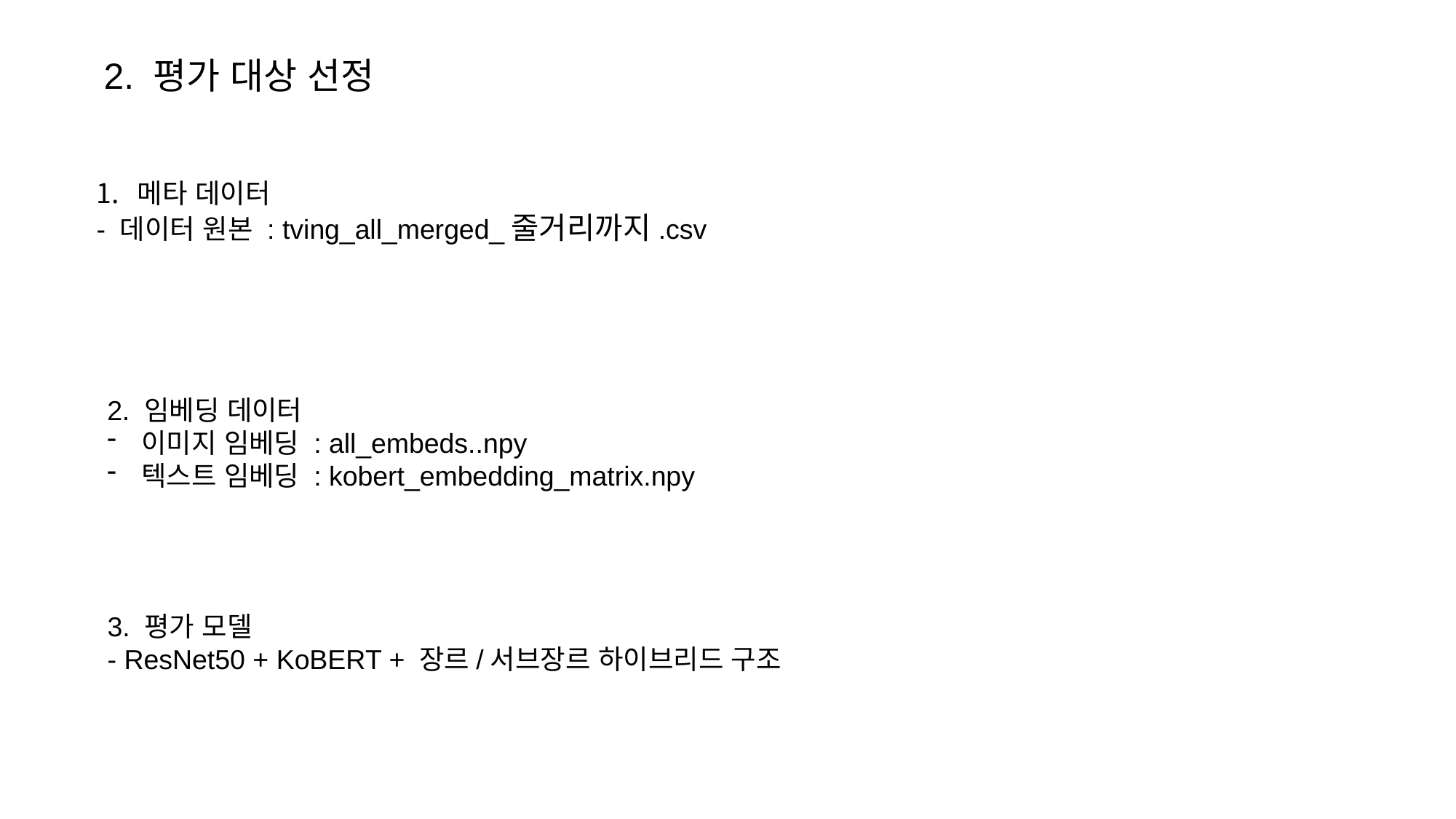

2. 평가 대상 선정
메타 데이터
- 데이터 원본 : tving_all_merged_줄거리까지.csv
2. 임베딩 데이터
이미지 임베딩 : all_embeds..npy
텍스트 임베딩 : kobert_embedding_matrix.npy
3. 평가 모델
- ResNet50 + KoBERT + 장르/서브장르 하이브리드 구조